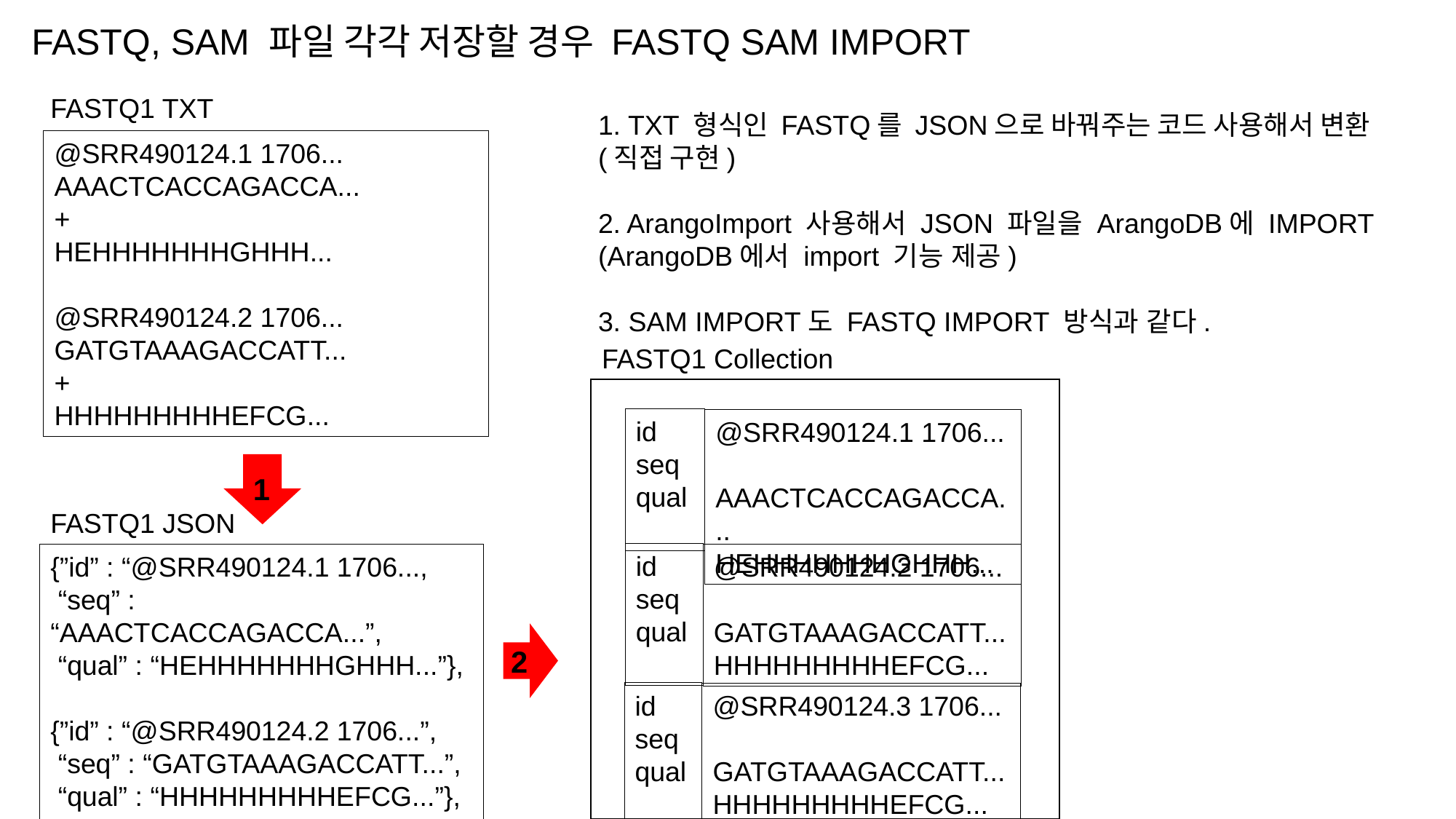

FASTQ, SAM 파일 각각 저장할 경우 FASTQ SAM IMPORT
FASTQ1 TXT
@SRR490124.1 1706...
AAACTCACCAGACCA...
+
HEHHHHHHHGHHH...

@SRR490124.2 1706...
GATGTAAAGACCATT...
+
HHHHHHHHHEFCG...
1. TXT 형식인 FASTQ를 JSON으로 바꿔주는 코드 사용해서 변환
(직접 구현)

2. ArangoImport 사용해서 JSON 파일을 ArangoDB에 IMPORT
(ArangoDB에서 import 기능 제공)

3. SAM IMPORT도 FASTQ IMPORT 방식과 같다.
FASTQ1 Collection

id
seq
qual
@SRR490124.1 1706...
AAACTCACCAGACCA...
HEHHHHHHHGHHH...
id
seq
qual
@SRR490124.2 1706...
GATGTAAAGACCATT...
HHHHHHHHHEFCG...
id
seq
qual
@SRR490124.3 1706...
GATGTAAAGACCATT...
HHHHHHHHHEFCG...

1
FASTQ1 JSON
{”id” : “@SRR490124.1 1706...,
 “seq” : “AAACTCACCAGACCA...”,
 “qual” : “HEHHHHHHHGHHH...”},

{”id” : “@SRR490124.2 1706...”,
 “seq” : “GATGTAAAGACCATT...”,
 “qual” : “HHHHHHHHHEFCG...”},

2